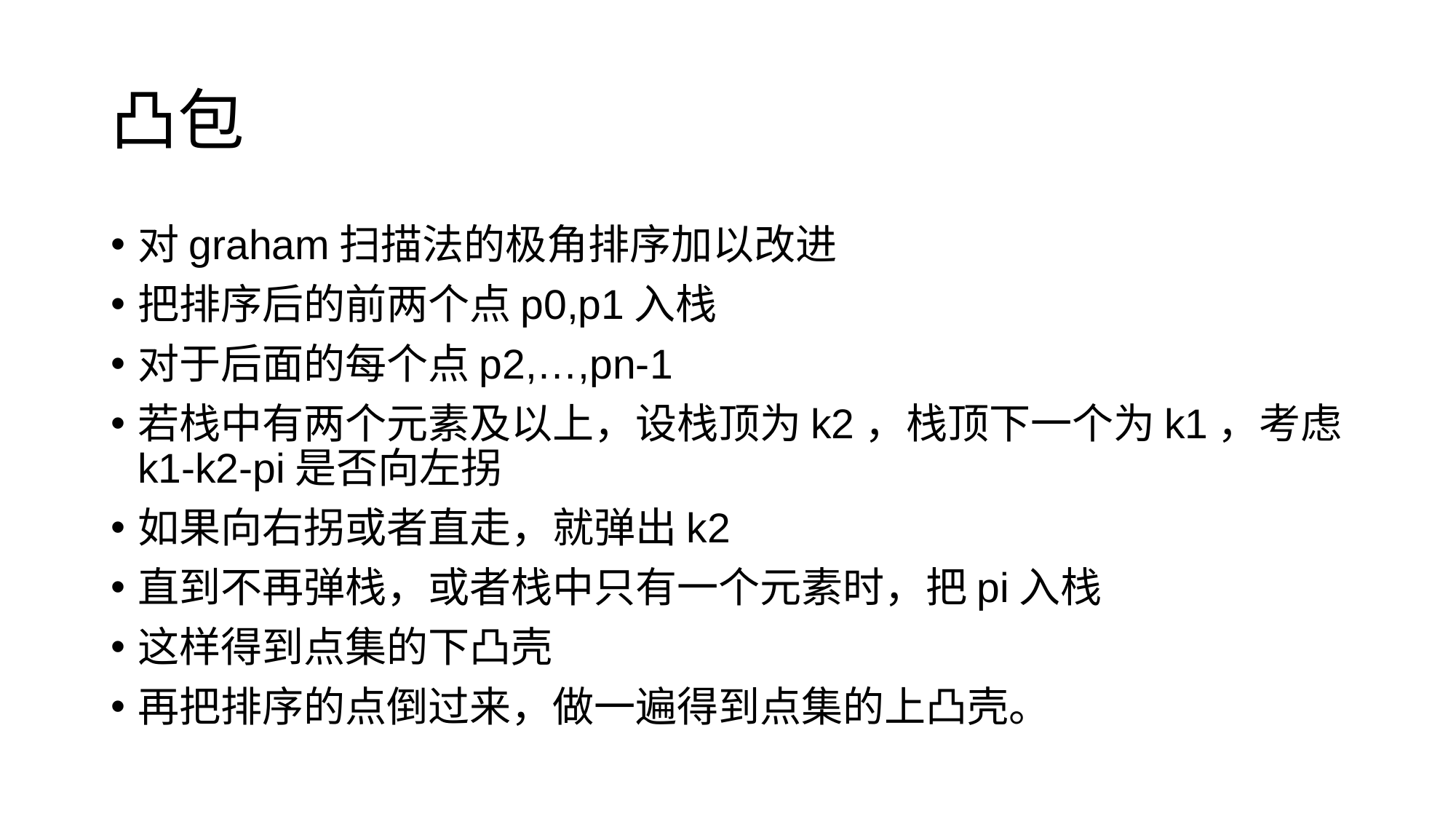

# 凸包
对graham扫描法的极角排序加以改进
把排序后的前两个点p0,p1入栈
对于后面的每个点p2,…,pn-1
若栈中有两个元素及以上，设栈顶为k2，栈顶下一个为k1，考虑k1-k2-pi是否向左拐
如果向右拐或者直走，就弹出k2
直到不再弹栈，或者栈中只有一个元素时，把pi入栈
这样得到点集的下凸壳
再把排序的点倒过来，做一遍得到点集的上凸壳。